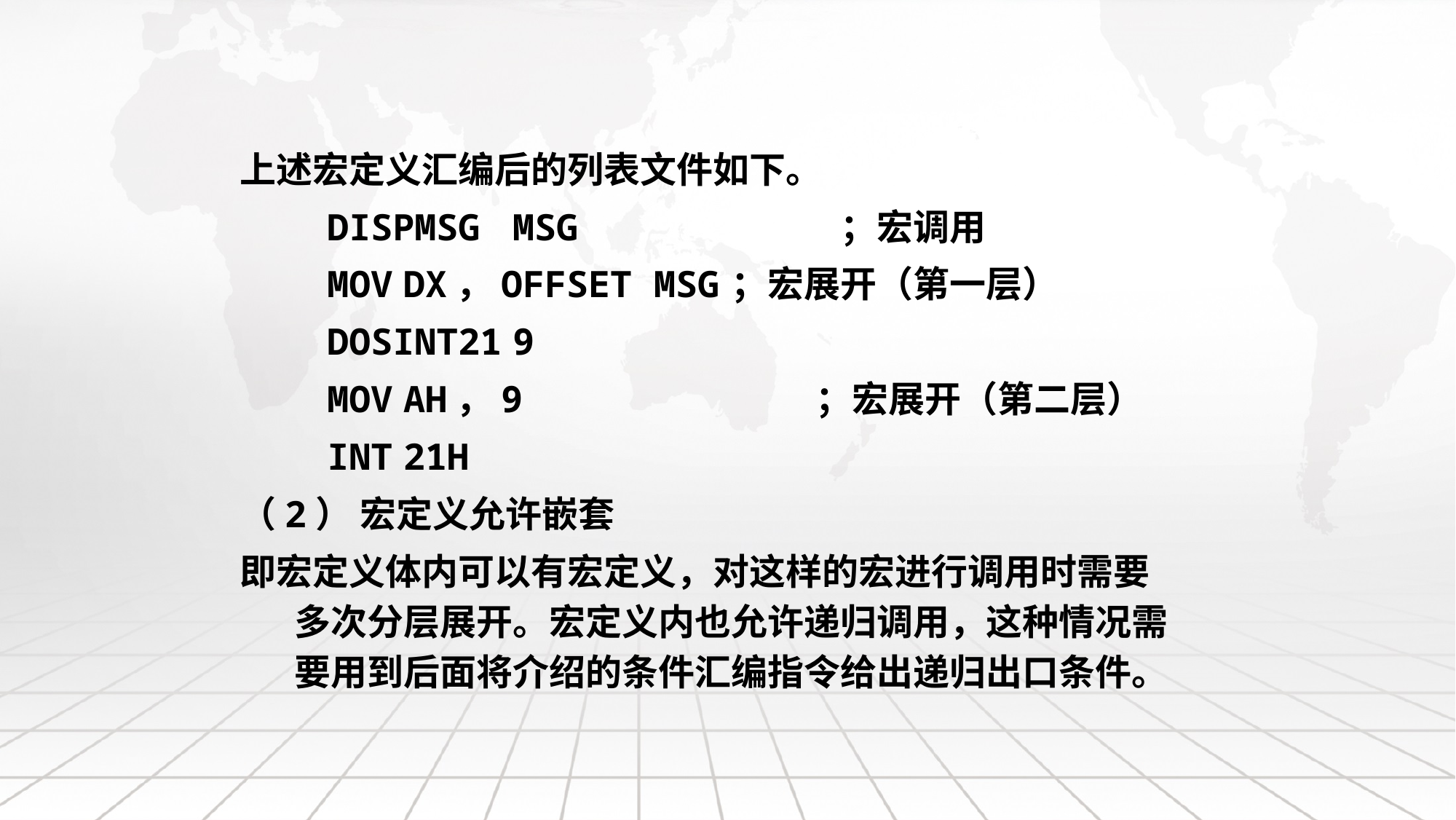

上述宏定义汇编后的列表文件如下。
    DISPMSG	MSG    		；宏调用
    MOV	DX，OFFSET MSG	；宏展开（第一层）
    DOSINT21	9
    MOV	AH，9             ；宏展开（第二层）
    INT	21H
（2） 宏定义允许嵌套
即宏定义体内可以有宏定义，对这样的宏进行调用时需要多次分层展开。宏定义内也允许递归调用，这种情况需要用到后面将介绍的条件汇编指令给出递归出口条件。